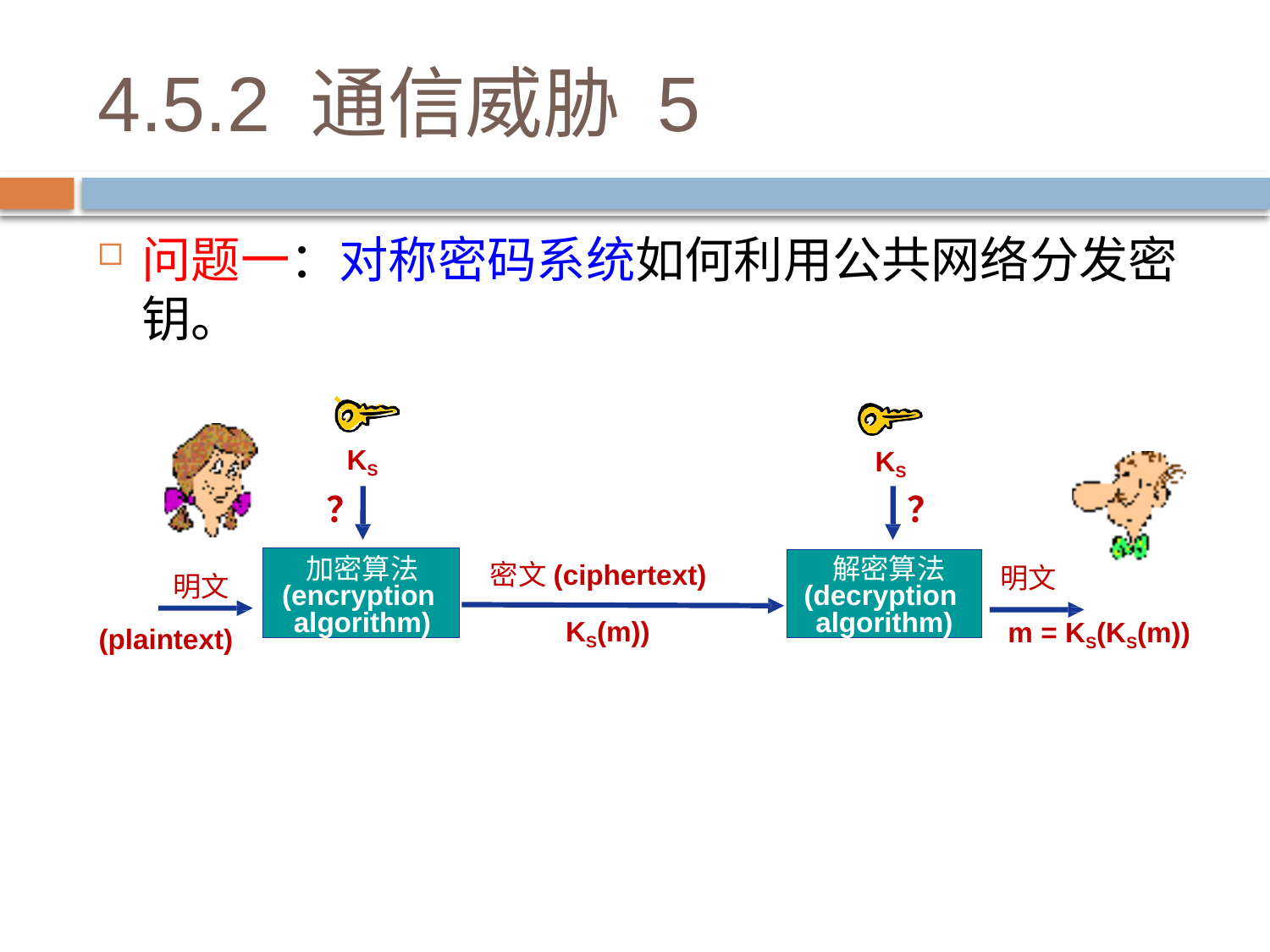

# 4.5.2 通信威胁 5
问题一：对称密码系统如何利用公共网络分发密钥。

KS
KS

？

？
明文
 m = KS(KS(m))
加密算法 (encryption  algorithm)
解密算法 (decryption  algorithm)
           明文
 (plaintext)
密文(ciphertext)

KS(m))